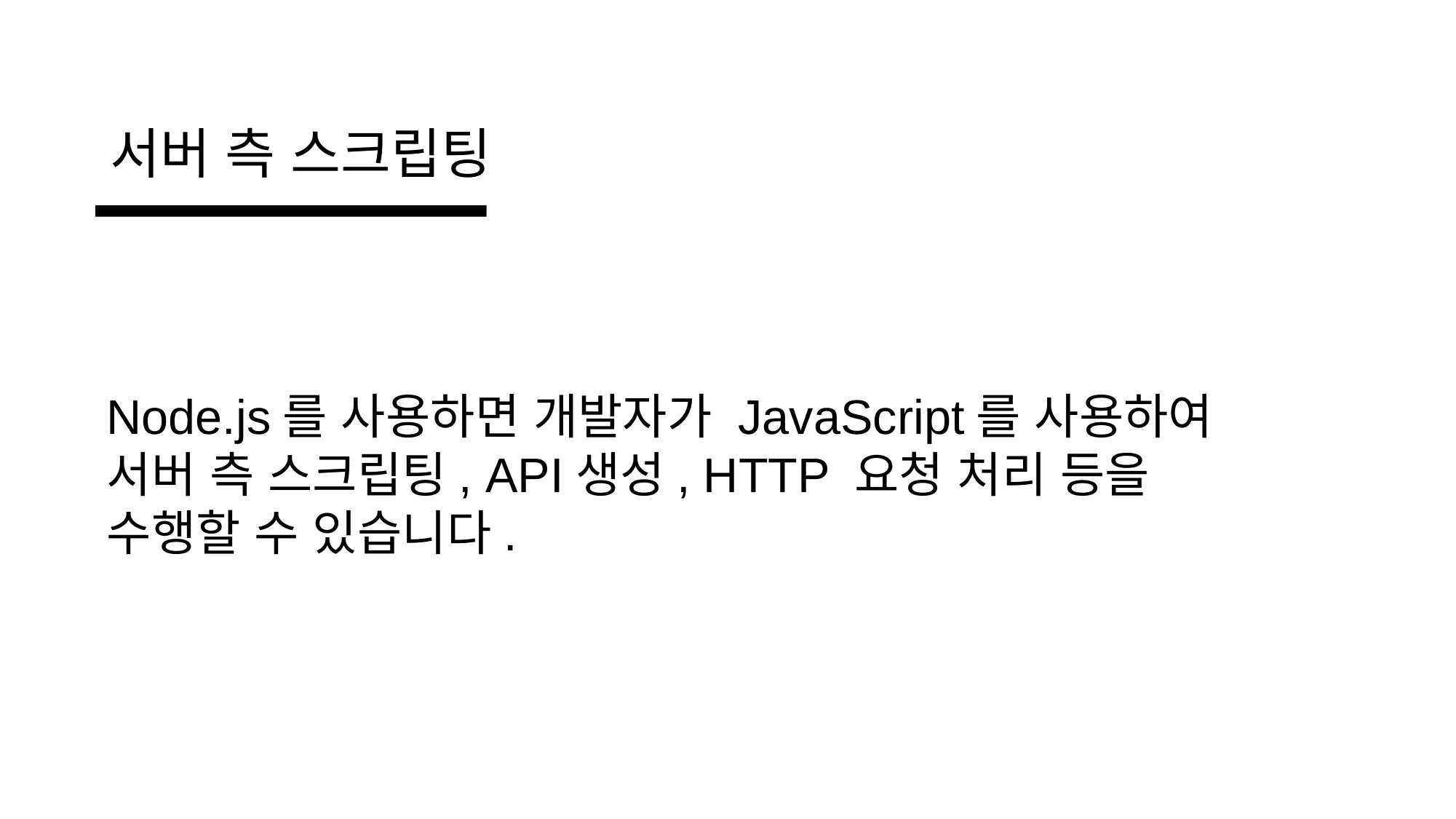

서버 측 스크립팅

Node.js를 사용하면 개발자가 JavaScript를 사용하여 서버 측 스크립팅, API생성, HTTP 요청 처리 등을 수행할 수 있습니다.